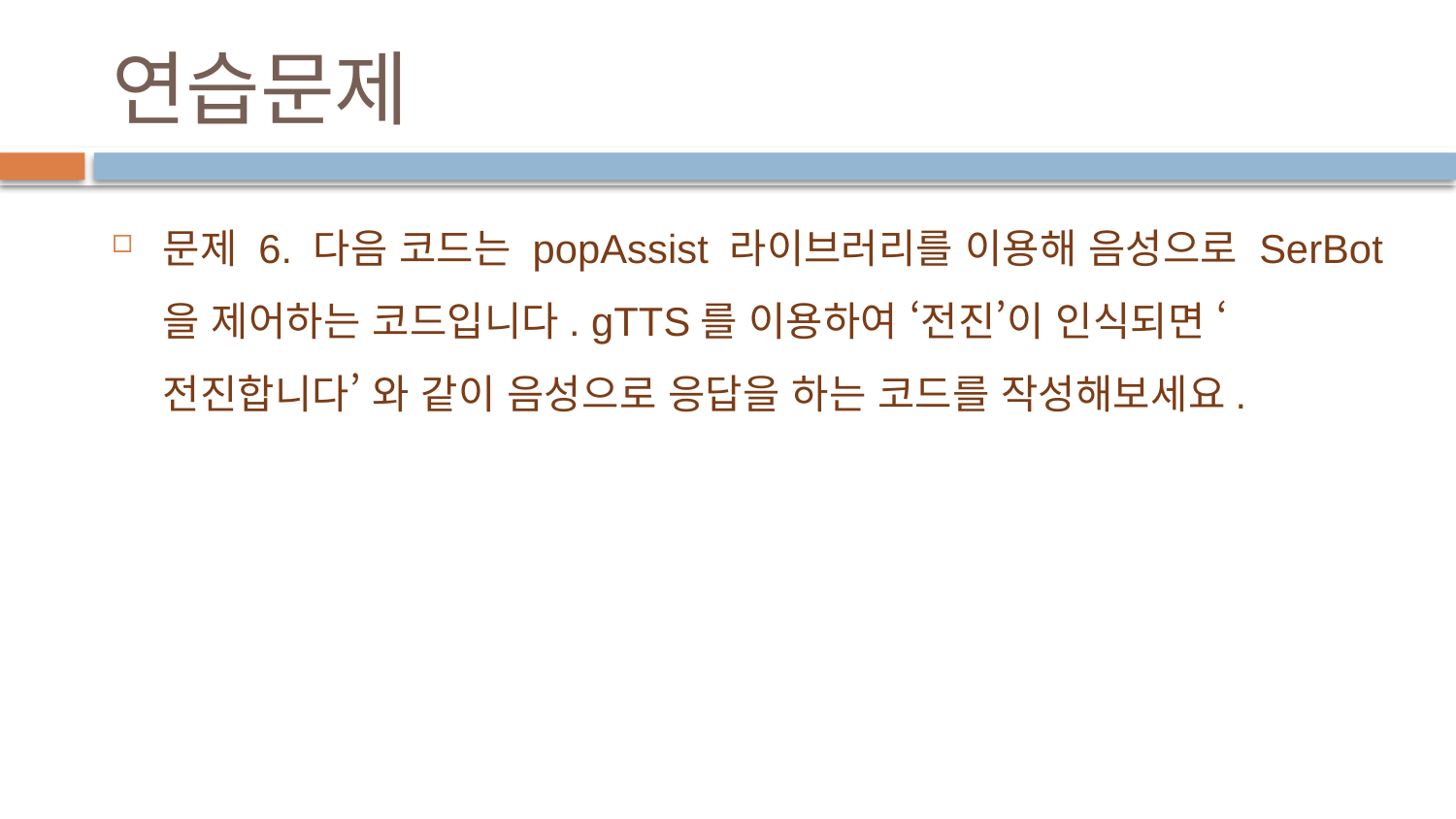

# 연습문제
문제 6. 다음 코드는 popAssist 라이브러리를 이용해 음성으로 SerBot을 제어하는 코드입니다. gTTS를 이용하여 ‘전진’이 인식되면 ‘전진합니다’ 와 같이 음성으로 응답을 하는 코드를 작성해보세요.